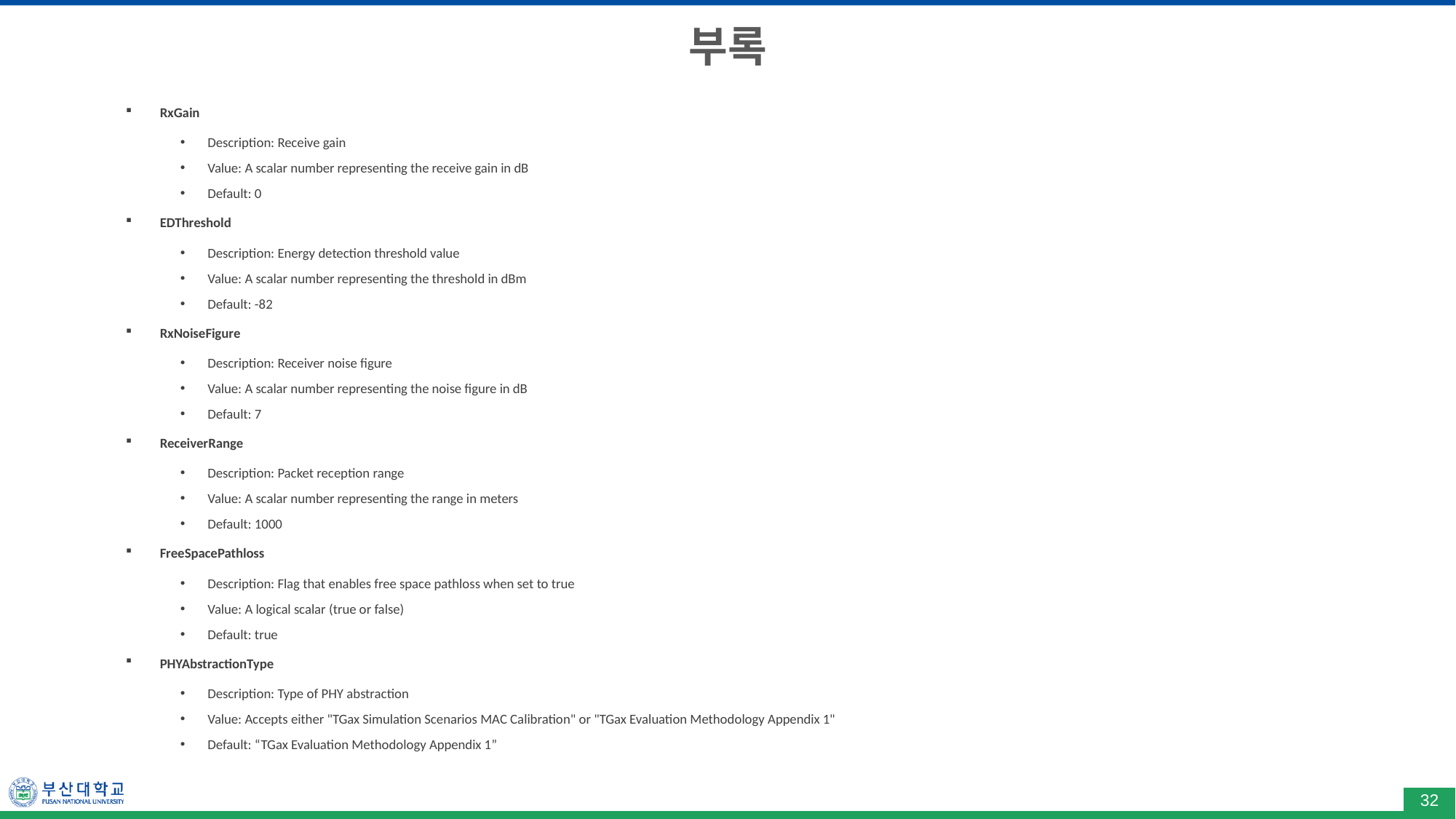

# 부록
RxGain
Description: Receive gain
Value: A scalar number representing the receive gain in dB
Default: 0
EDThreshold
Description: Energy detection threshold value
Value: A scalar number representing the threshold in dBm
Default: -82
RxNoiseFigure
Description: Receiver noise figure
Value: A scalar number representing the noise figure in dB
Default: 7
ReceiverRange
Description: Packet reception range
Value: A scalar number representing the range in meters
Default: 1000
FreeSpacePathloss
Description: Flag that enables free space pathloss when set to true
Value: A logical scalar (true or false)
Default: true
PHYAbstractionType
Description: Type of PHY abstraction
Value: Accepts either "TGax Simulation Scenarios MAC Calibration" or "TGax Evaluation Methodology Appendix 1"
Default: “TGax Evaluation Methodology Appendix 1”

32